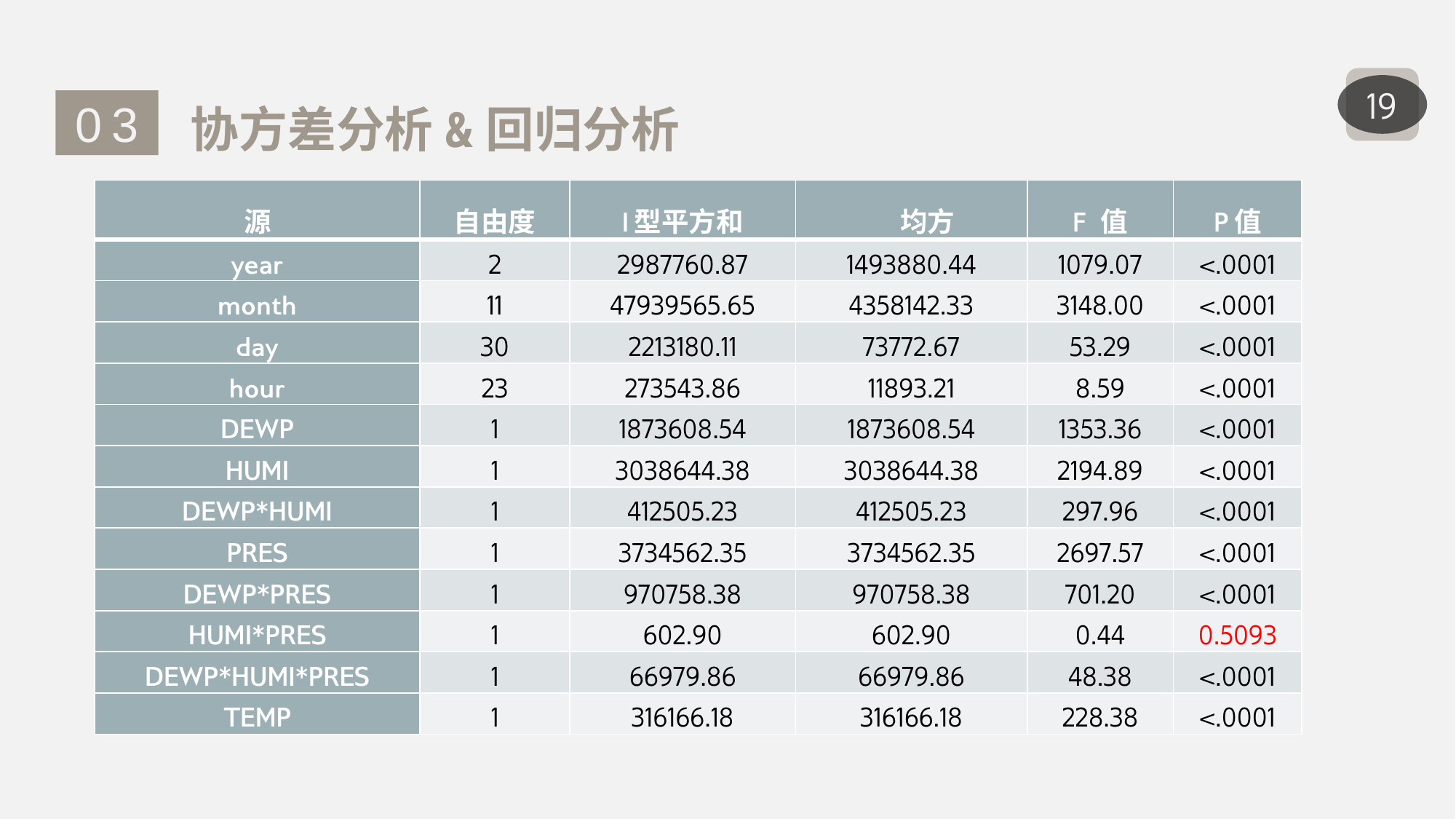

19
| 源 | 自由度 | I型平方和 | 均方 | F 值 | P值 |
| --- | --- | --- | --- | --- | --- |
| year | 2 | 2987760.87 | 1493880.44 | 1079.07 | <.0001 |
| month | 11 | 47939565.65 | 4358142.33 | 3148.00 | <.0001 |
| day | 30 | 2213180.11 | 73772.67 | 53.29 | <.0001 |
| hour | 23 | 273543.86 | 11893.21 | 8.59 | <.0001 |
| DEWP | 1 | 1873608.54 | 1873608.54 | 1353.36 | <.0001 |
| HUMI | 1 | 3038644.38 | 3038644.38 | 2194.89 | <.0001 |
| DEWP\*HUMI | 1 | 412505.23 | 412505.23 | 297.96 | <.0001 |
| PRES | 1 | 3734562.35 | 3734562.35 | 2697.57 | <.0001 |
| DEWP\*PRES | 1 | 970758.38 | 970758.38 | 701.20 | <.0001 |
| HUMI\*PRES | 1 | 602.90 | 602.90 | 0.44 | 0.5093 |
| DEWP\*HUMI\*PRES | 1 | 66979.86 | 66979.86 | 48.38 | <.0001 |
| TEMP | 1 | 316166.18 | 316166.18 | 228.38 | <.0001 |